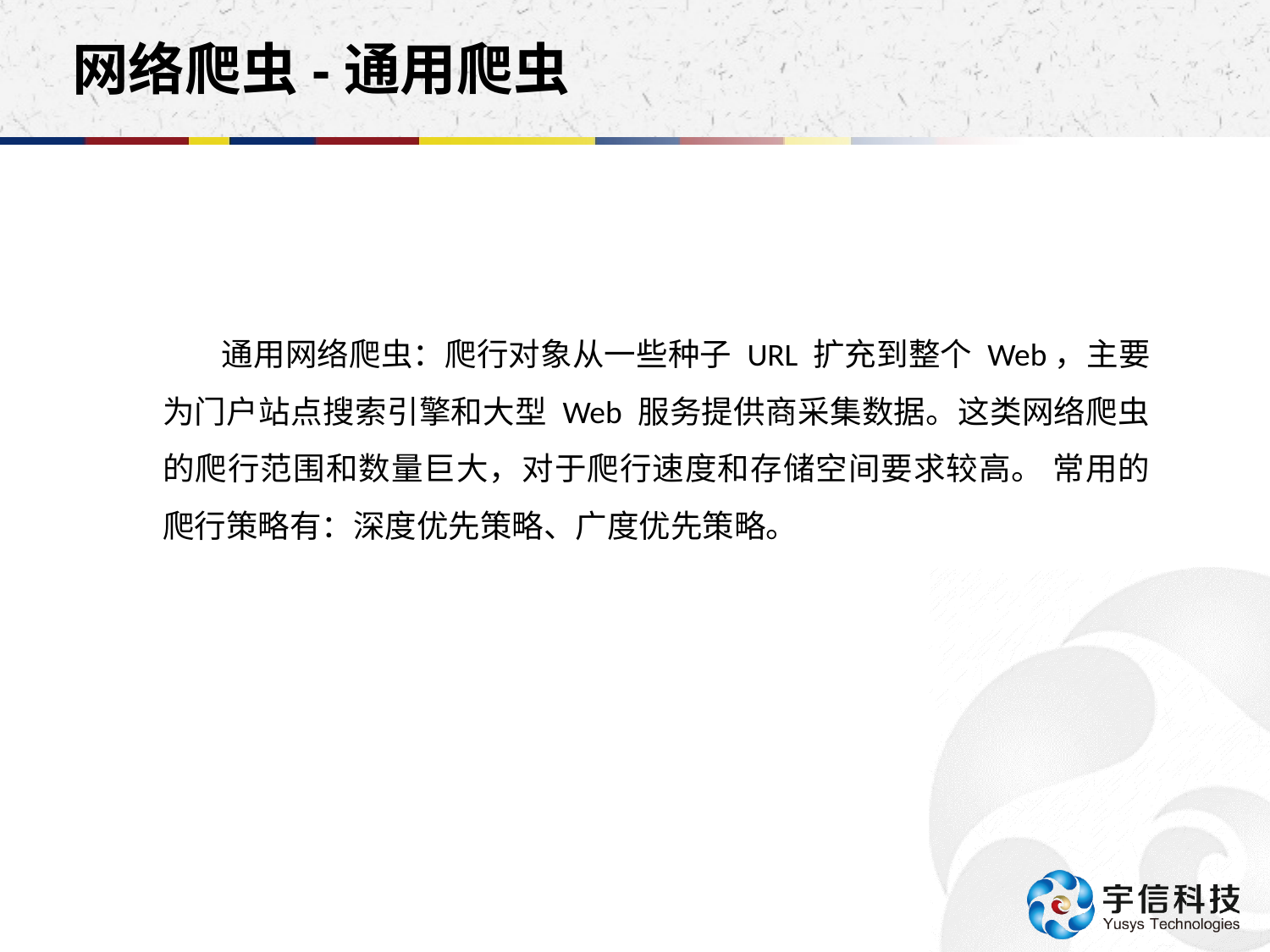

# 网络爬虫-通用爬虫
       通用网络爬虫：爬行对象从一些种子 URL 扩充到整个 Web，主要为门户站点搜索引擎和大型 Web 服务提供商采集数据。这类网络爬虫的爬行范围和数量巨大，对于爬行速度和存储空间要求较高。 常用的爬行策略有：深度优先策略、广度优先策略。